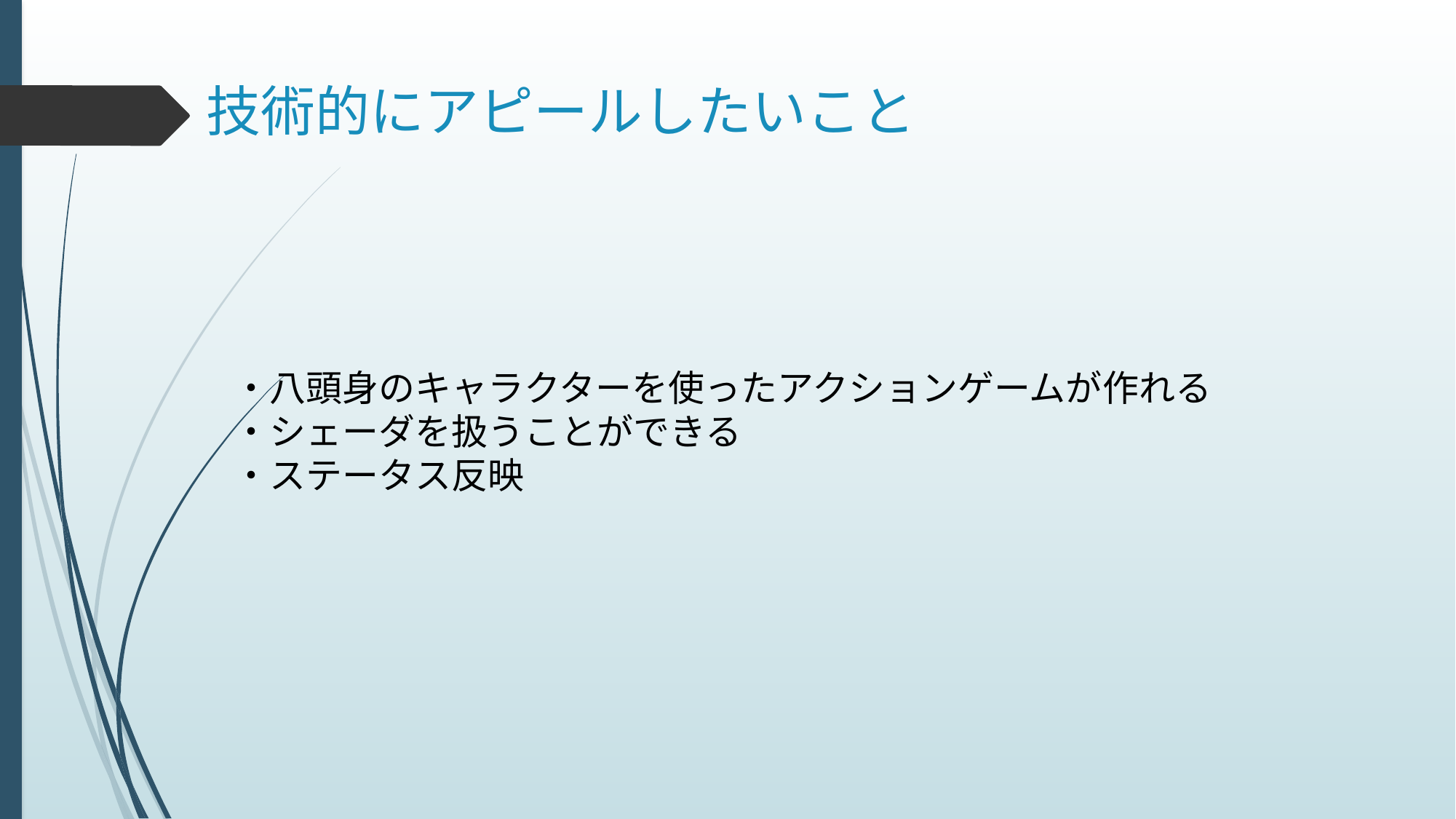

# 技術的にアピールしたいこと
・八頭身のキャラクターを使ったアクションゲームが作れる
・シェーダを扱うことができる
・ステータス反映